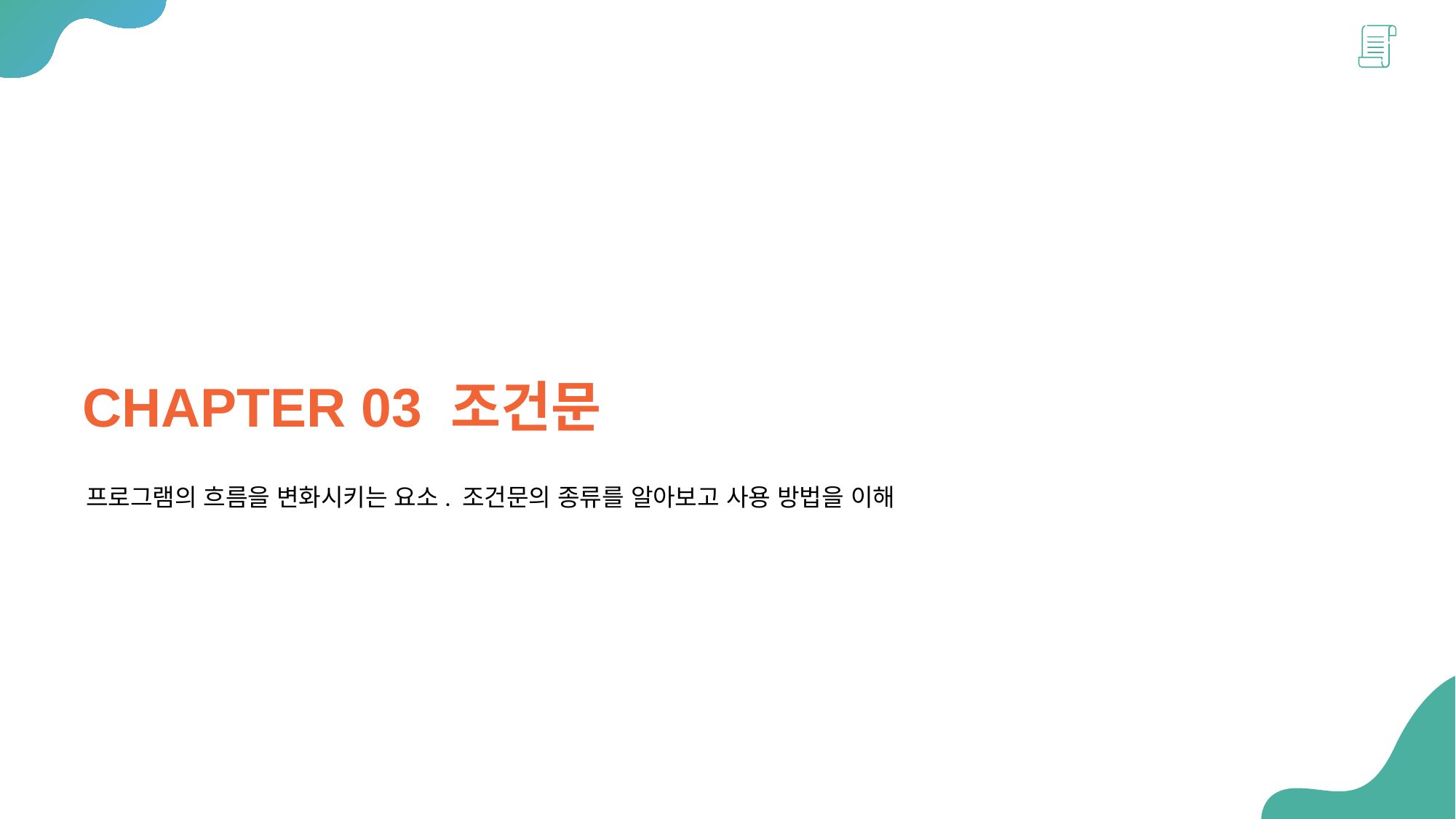

CHAPTER 03 조건문
프로그램의 흐름을 변화시키는 요소. 조건문의 종류를 알아보고 사용 방법을 이해